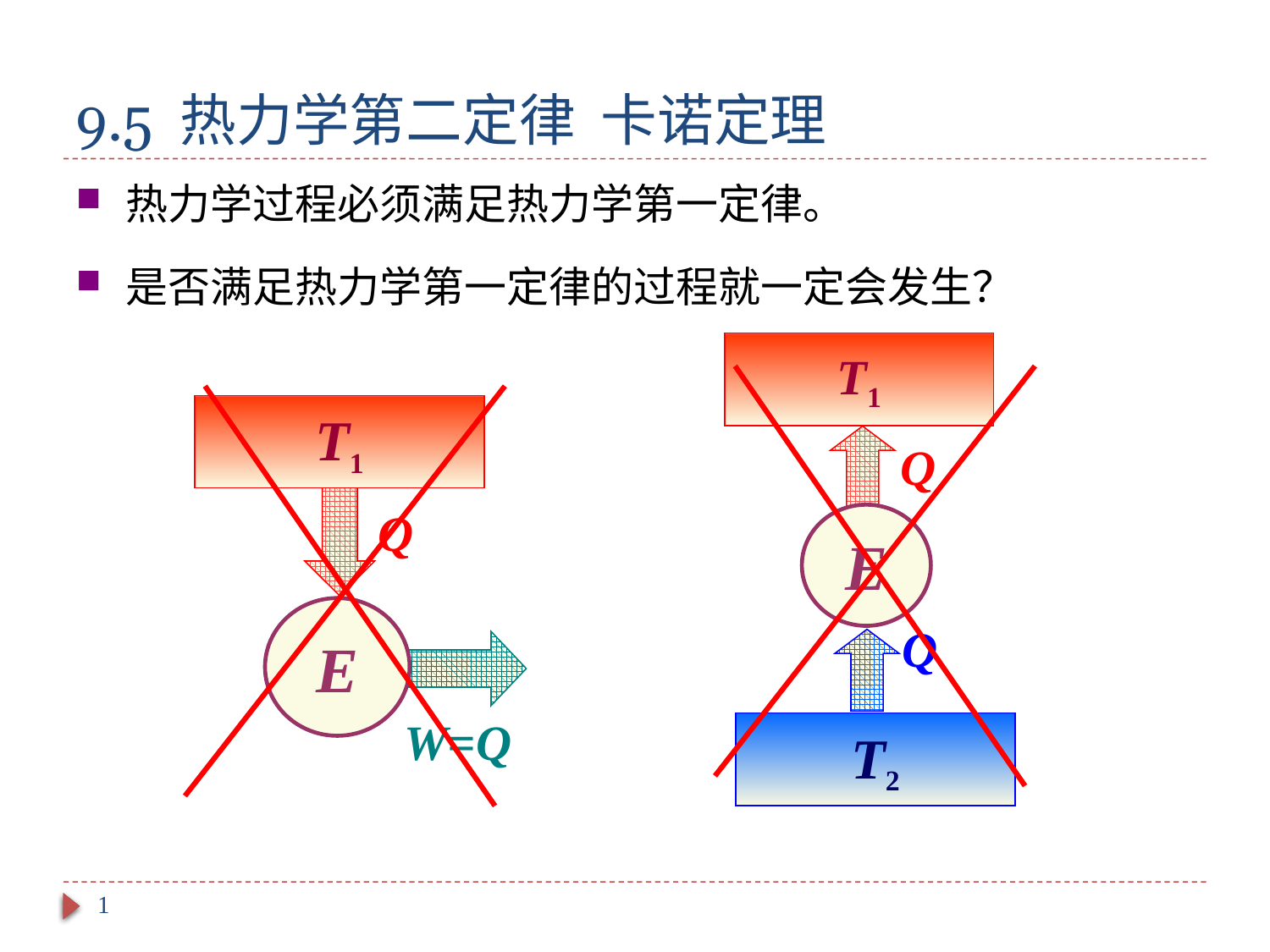

# 9.5 热力学第二定律  卡诺定理
 热力学过程必须满足热力学第一定律。
 是否满足热力学第一定律的过程就一定会发生？
T1
Q

E
Q

T2

T1

Q
E

W=Q
1